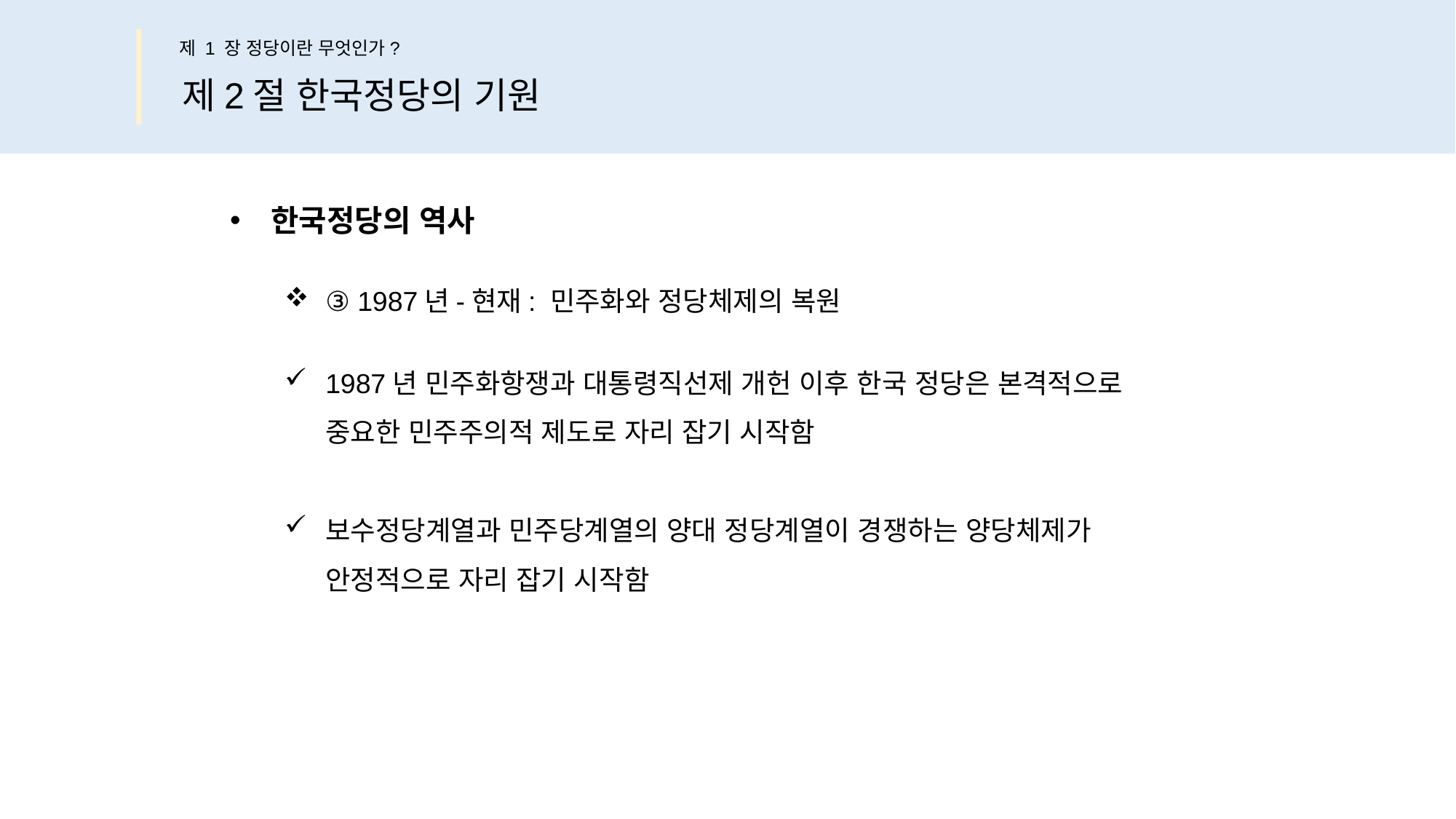

제 1 장 정당이란 무엇인가?
제2절 한국정당의 기원
한국정당의 역사

③ 1987년-현재: 민주화와 정당체제의 복원

1987년 민주화항쟁과 대통령직선제 개헌 이후 한국 정당은 본격적으로
중요한 민주주의적 제도로 자리 잡기 시작함

보수정당계열과 민주당계열의 양대 정당계열이 경쟁하는 양당체제가
안정적으로 자리 잡기 시작함